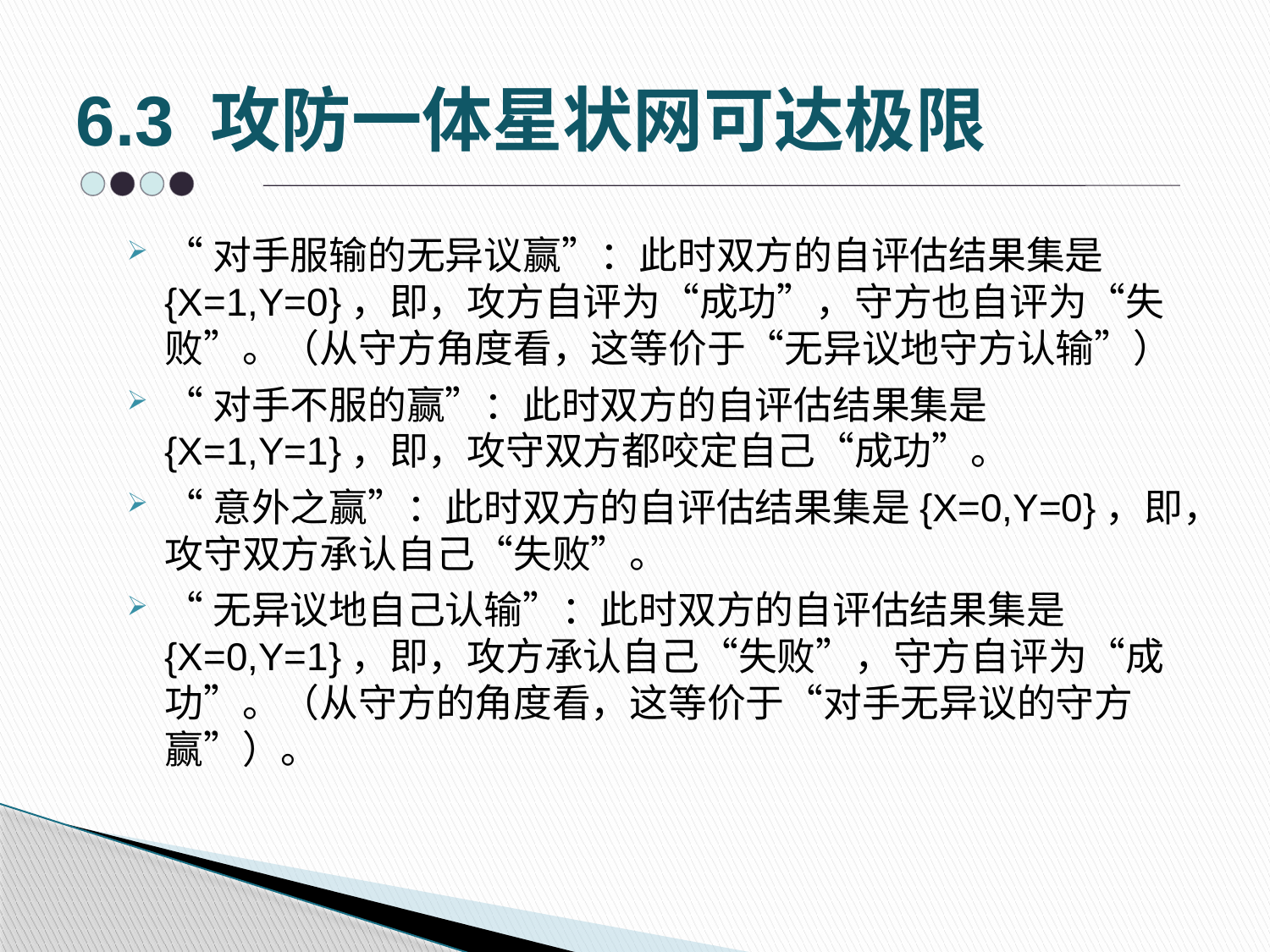

# 6.3 攻防一体星状网可达极限

“对手服输的无异议赢”：此时双方的自评估结果集是{X=1,Y=0}，即，攻方自评为“成功”，守方也自评为“失败”。（从守方角度看，这等价于“无异议地守方认输”）
“对手不服的赢”：此时双方的自评估结果集是{X=1,Y=1}，即，攻守双方都咬定自己“成功”。
“意外之赢”：此时双方的自评估结果集是{X=0,Y=0}，即，攻守双方承认自己“失败”。
“无异议地自己认输”：此时双方的自评估结果集是{X=0,Y=1}，即，攻方承认自己“失败”，守方自评为“成功”。（从守方的角度看，这等价于“对手无异议的守方赢”）。